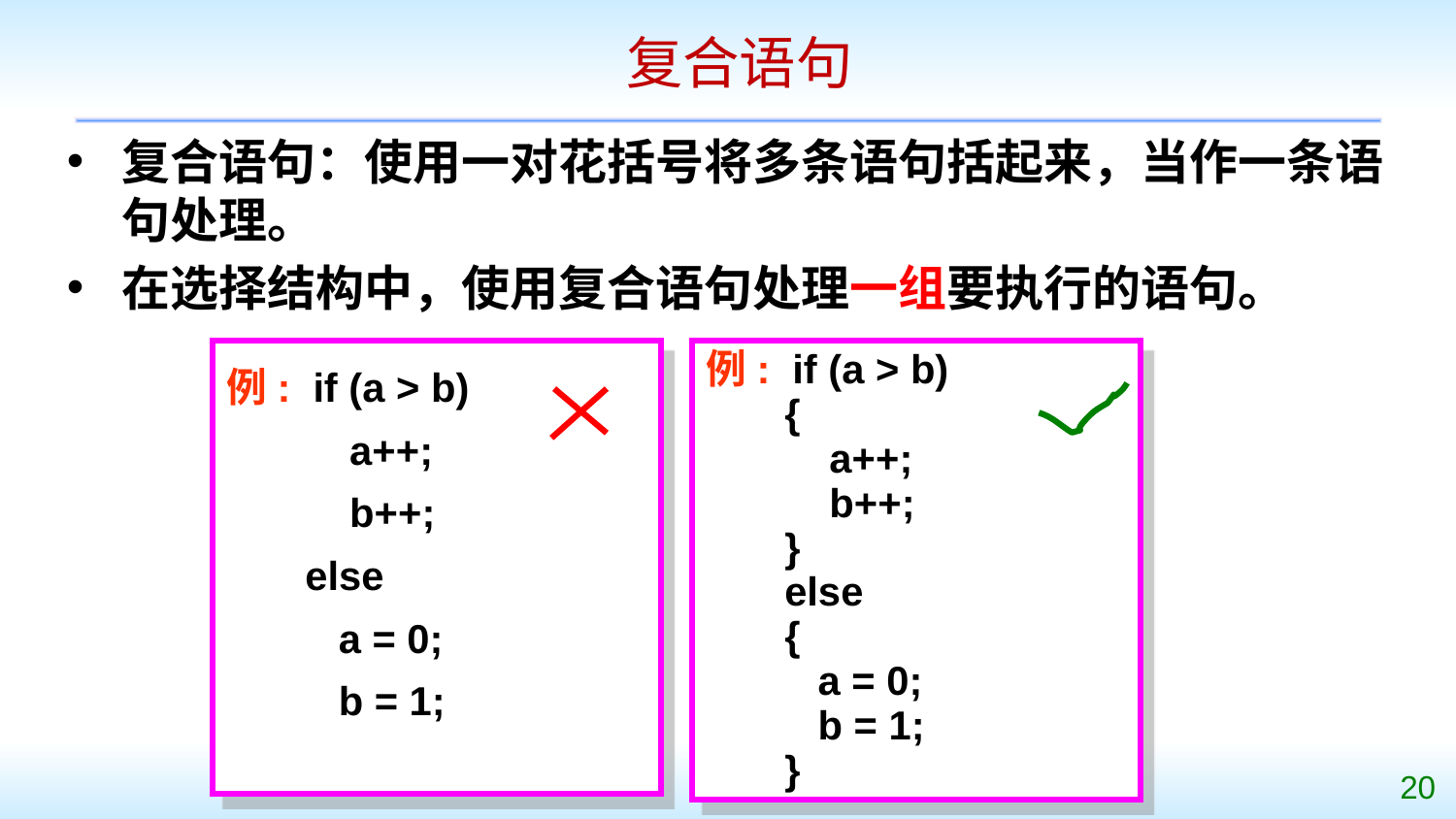

复合语句
复合语句：使用一对花括号将多条语句括起来，当作一条语句处理。
在选择结构中，使用复合语句处理一组要执行的语句。
例:  if (a > b)
           a++;
           b++;
       else
          a = 0;
          b = 1;

例:  if (a > b)
       {
           a++;
           b++;
       }
       else
       {
          a = 0;
          b = 1;
       }

20